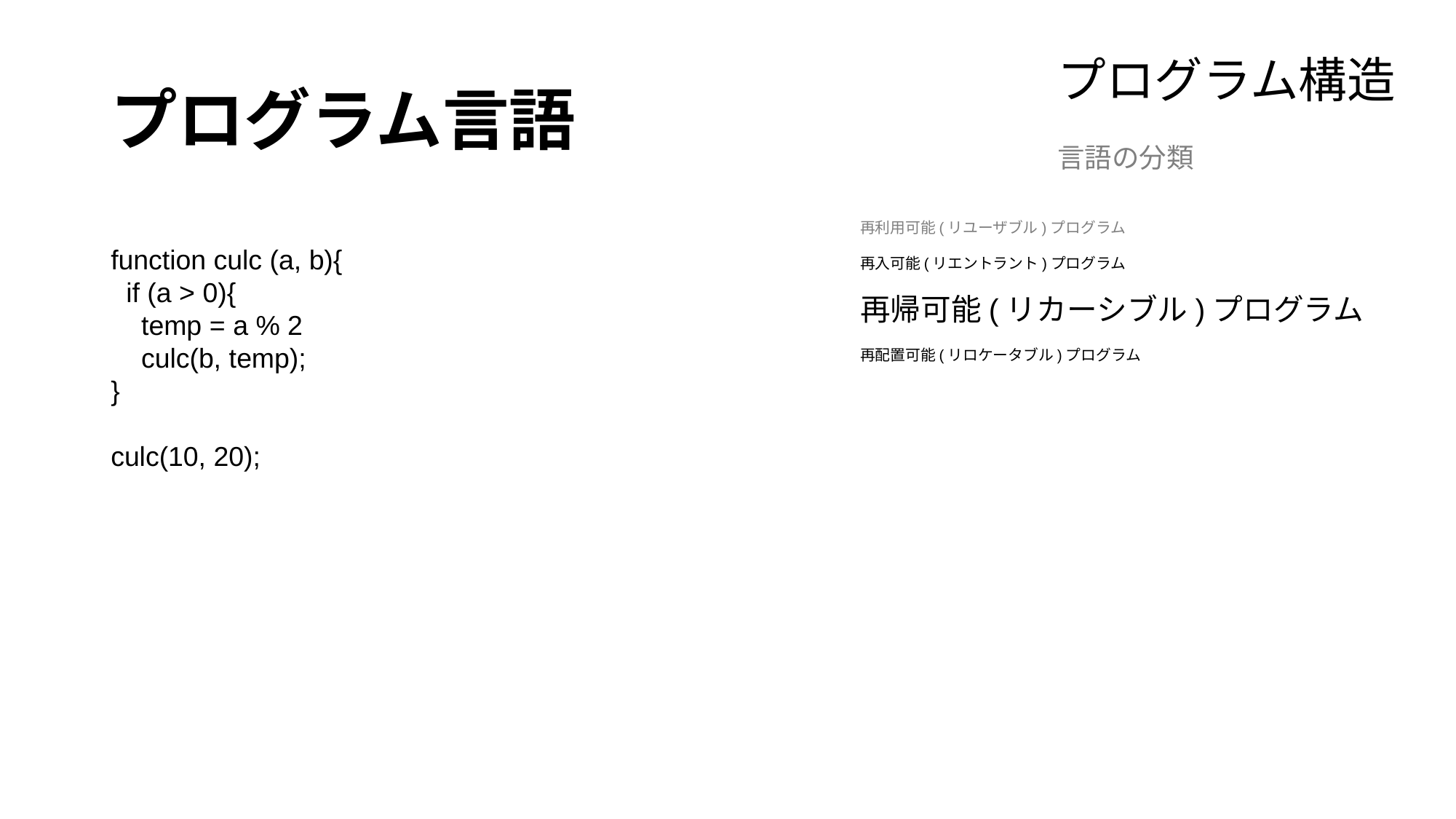

# プログラム言語
プログラム構造

言語の分類
再利用可能(リユーザブル)プログラム

再入可能(リエントラント)プログラム

再帰可能(リカーシブル)プログラム

再配置可能(リロケータブル)プログラム
function culc (a, b){
  if (a > 0){
    temp = a % 2
    culc(b, temp);
}

culc(10, 20);